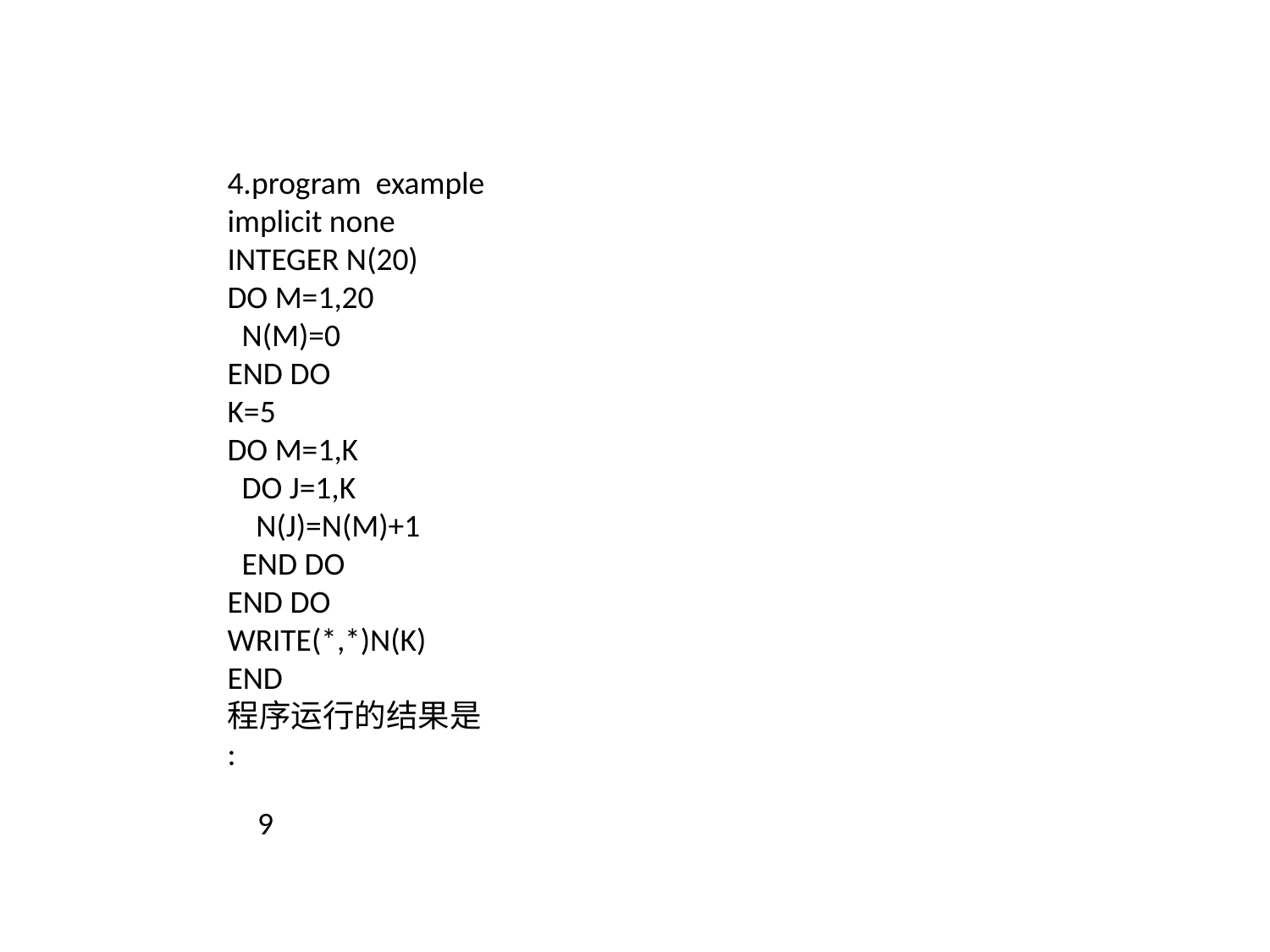

4.program  example
implicit none
INTEGER N(20)
DO M=1,20
  N(M)=0
END DO
K=5
DO M=1,K
  DO J=1,K
    N(J)=N(M)+1
  END DO
END DO
WRITE(*,*)N(K)
END
程序运行的结果是
:

9